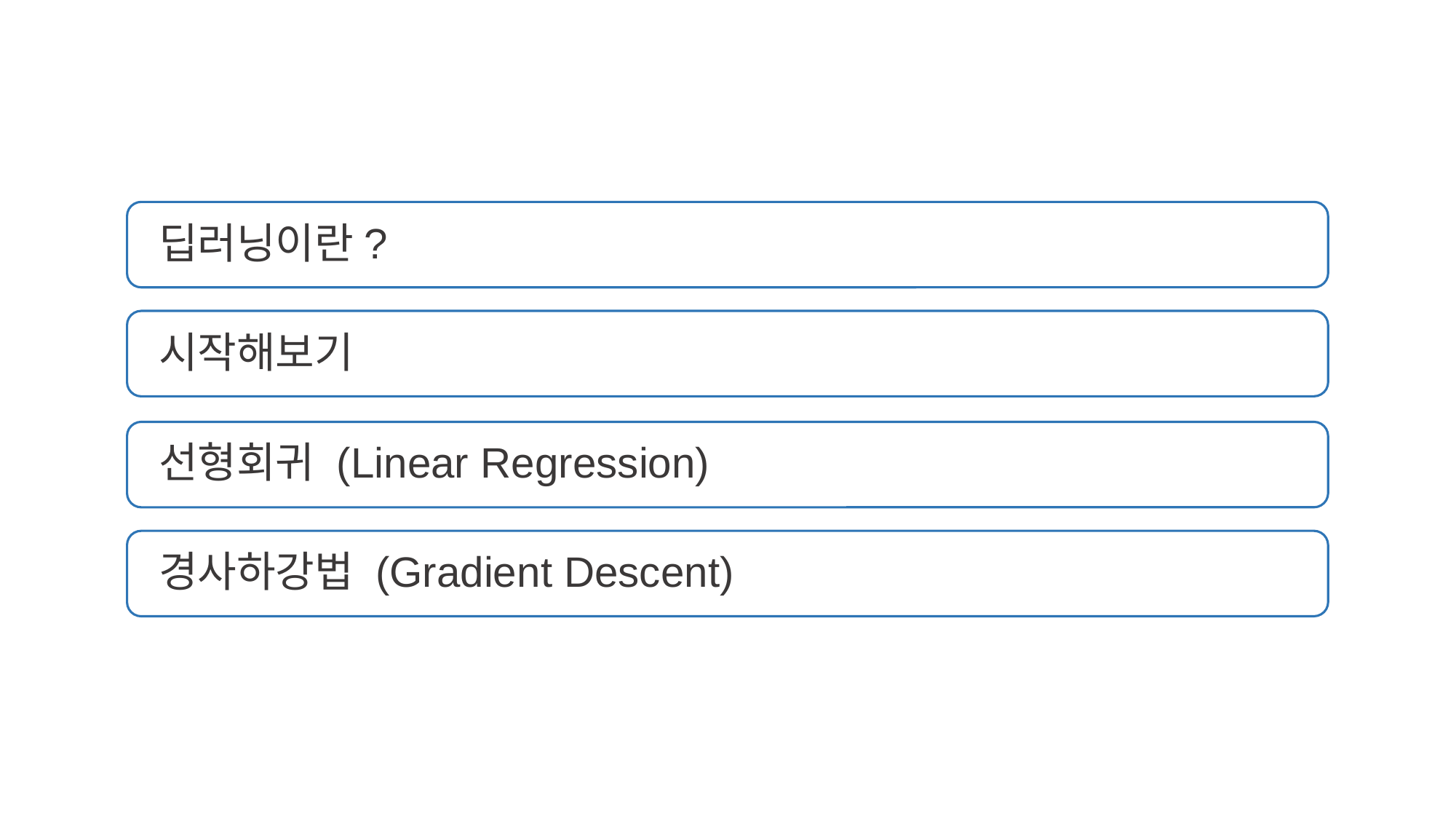

딥러닝이란?
 시작해보기
 선형회귀 (Linear Regression)
 경사하강법 (Gradient Descent)